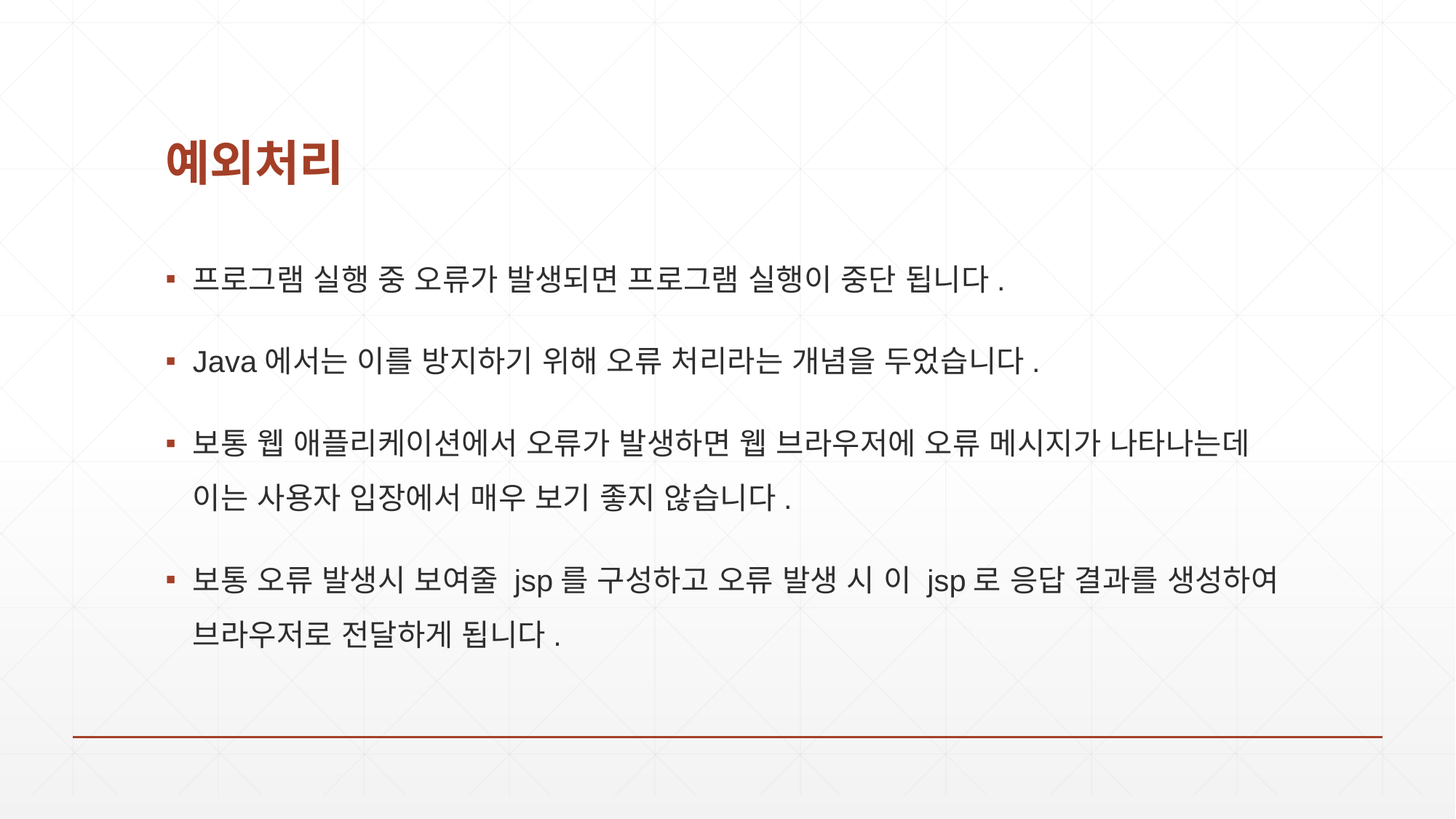

# 예외처리
프로그램 실행 중 오류가 발생되면 프로그램 실행이 중단 됩니다.
Java에서는 이를 방지하기 위해 오류 처리라는 개념을 두었습니다.
보통 웹 애플리케이션에서 오류가 발생하면 웹 브라우저에 오류 메시지가 나타나는데 이는 사용자 입장에서 매우 보기 좋지 않습니다.
보통 오류 발생시 보여줄 jsp를 구성하고 오류 발생 시 이 jsp로 응답 결과를 생성하여 브라우저로 전달하게 됩니다.